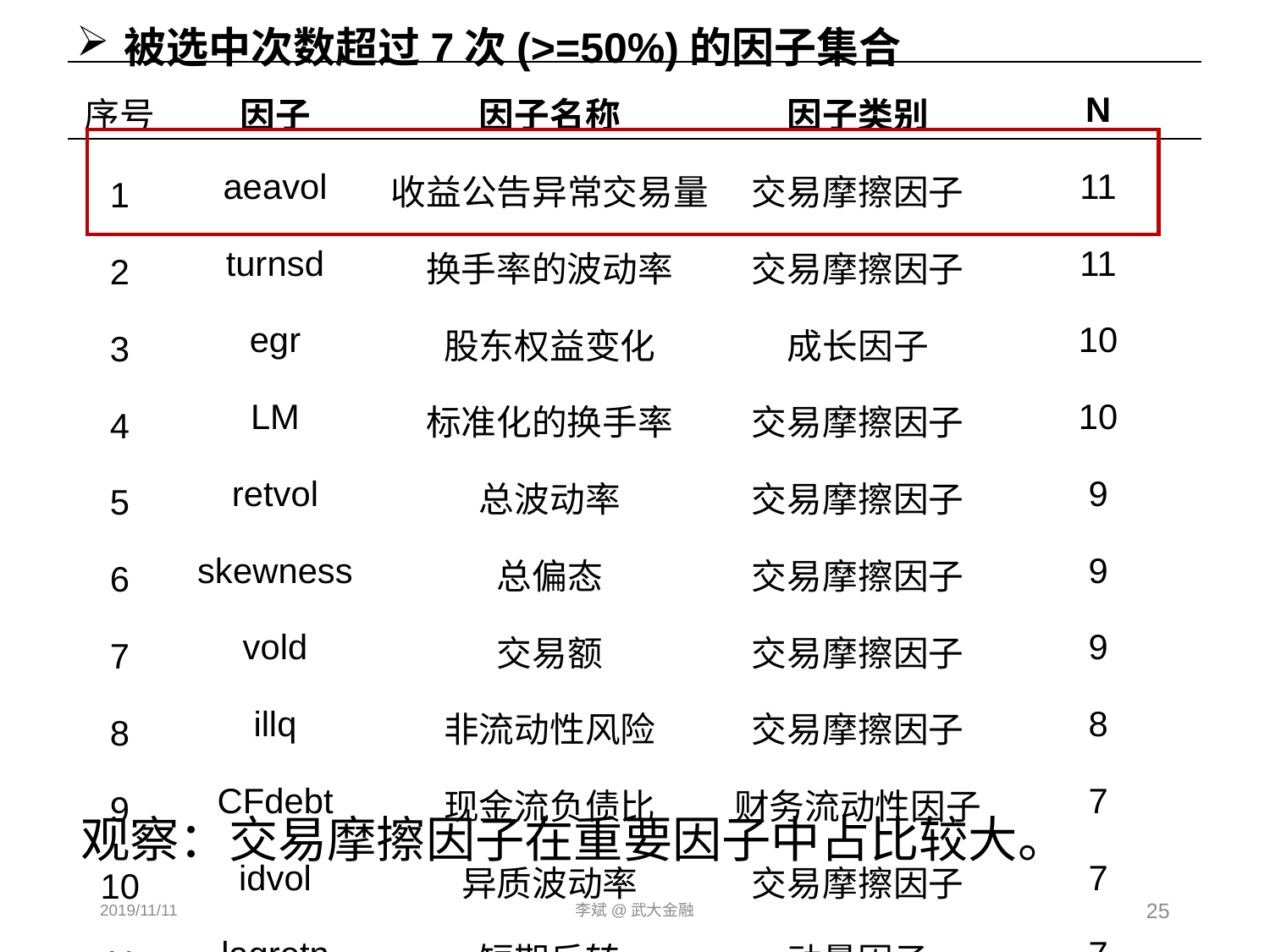

被选中次数超过7次(>=50%)的因子集合
| 序号 | 因子 | 因子名称 | 因子类别 | N |
| --- | --- | --- | --- | --- |
| 1 | aeavol | 收益公告异常交易量 | 交易摩擦因子 | 11 |
| 2 | turnsd | 换手率的波动率 | 交易摩擦因子 | 11 |
| 3 | egr | 股东权益变化 | 成长因子 | 10 |
| 4 | LM | 标准化的换手率 | 交易摩擦因子 | 10 |
| 5 | retvol | 总波动率 | 交易摩擦因子 | 9 |
| 6 | skewness | 总偏态 | 交易摩擦因子 | 9 |
| 7 | vold | 交易额 | 交易摩擦因子 | 9 |
| 8 | illq | 非流动性风险 | 交易摩擦因子 | 8 |
| 9 | CFdebt | 现金流负债比 | 财务流动性因子 | 7 |
| 10 | idvol | 异质波动率 | 交易摩擦因子 | 7 |
| 11 | lagretn | 短期反转 | 动量因子 | 7 |
| 12 | tang | 偿债能力/总资产 | 财务流动性因子 | 7 |

# 观察：交易摩擦因子在重要因子中占比较大。
2019/11/11
李斌@武大金融
25